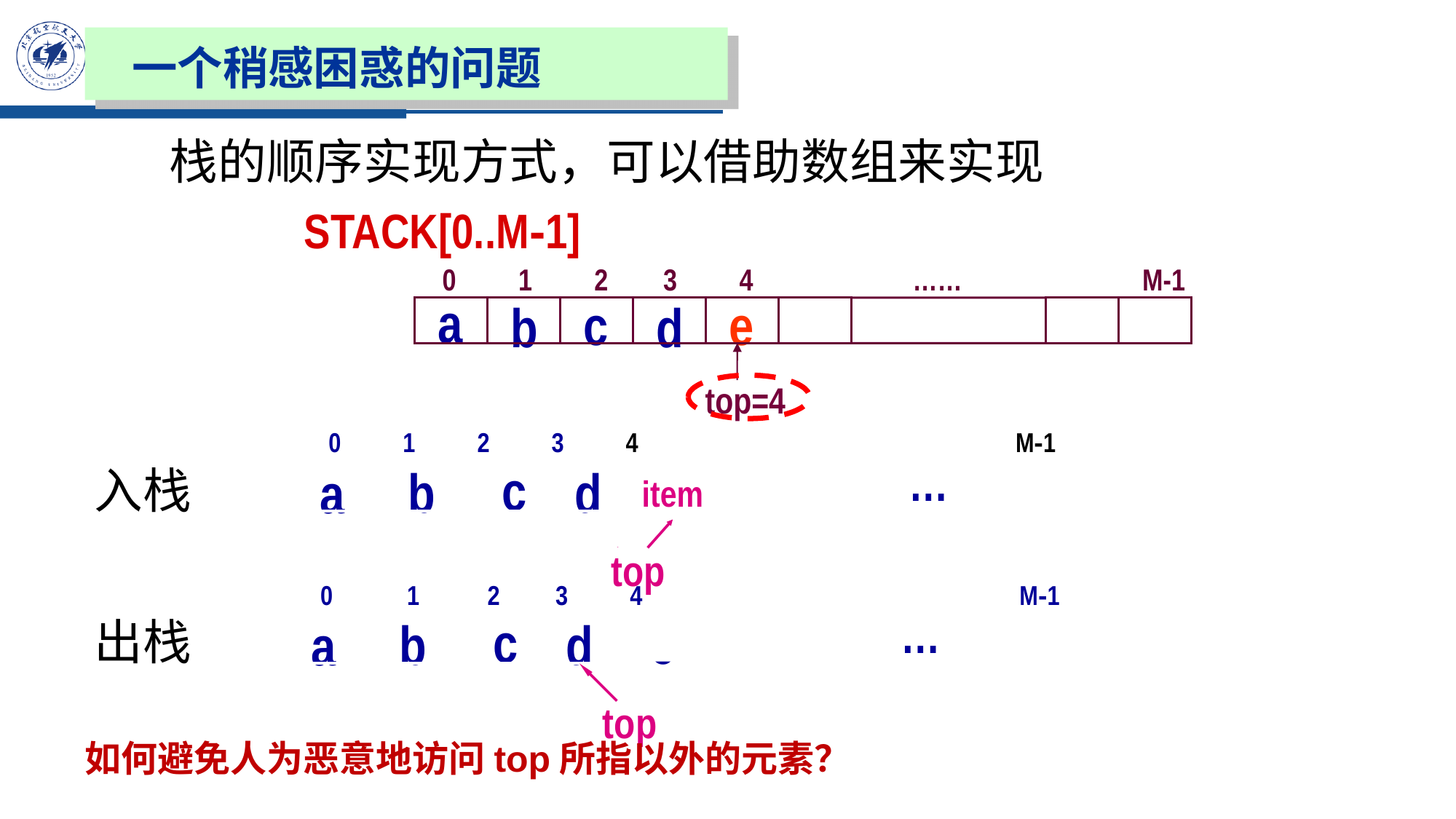

一个稍感困惑的问题
栈的顺序实现方式，可以借助数组来实现
STACK[0..M-1]
0         1         2        3         4                       ……                          M-1

a
c
e
b
d

top=4

0          1          2          3          4                                                             M-1
…
c
b
d
a

top
入栈
item

0            1           2         3          4                                                             M-1
…
c
e
b
d
a

top
出栈

如何避免人为恶意地访问top所指以外的元素？